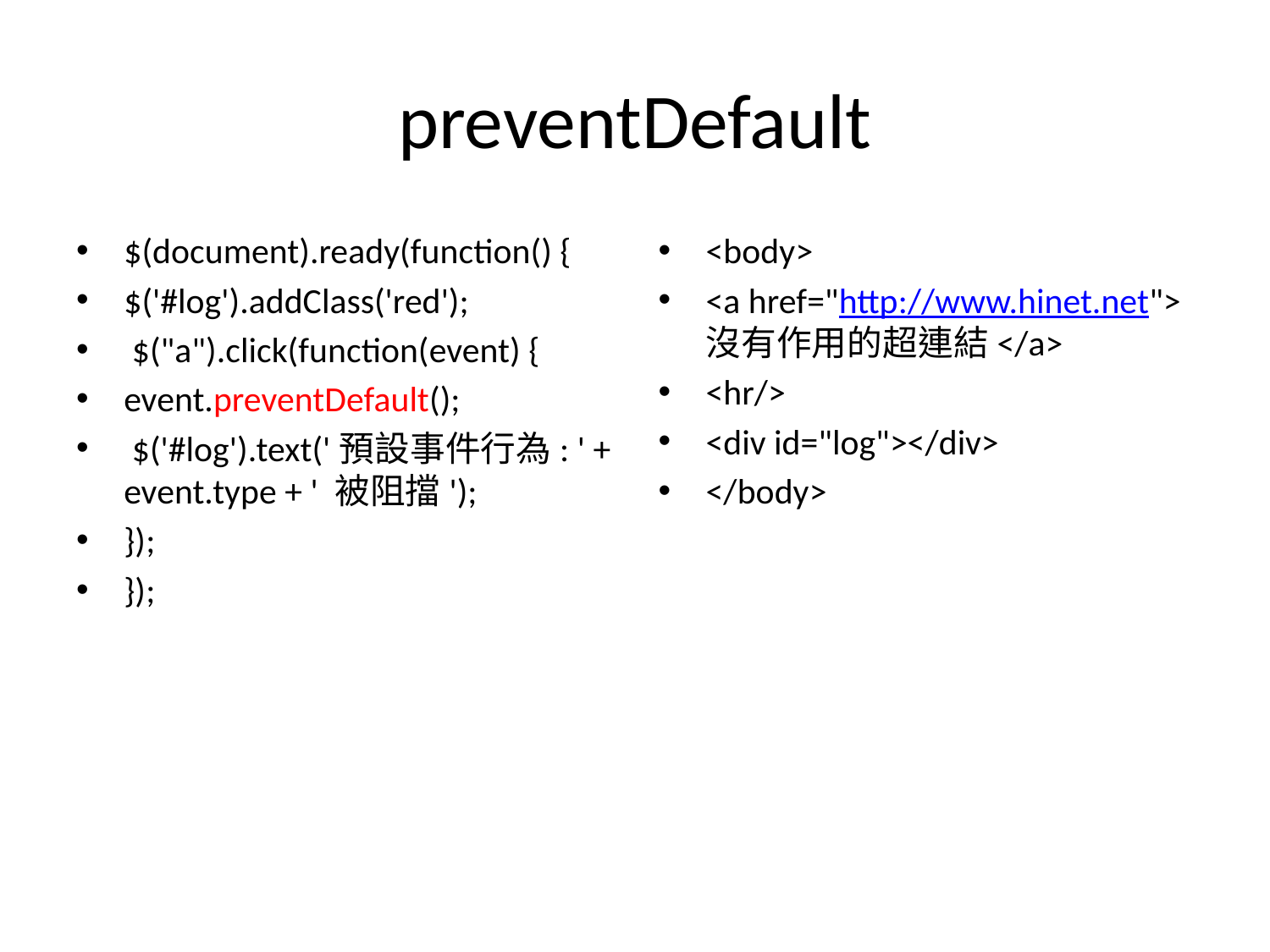

# preventDefault
$(document).ready(function() {
$('#log').addClass('red');
 $("a").click(function(event) {
event.preventDefault();
 $('#log').text('預設事件行為: ' + event.type + ' 被阻擋');
});
});
<body>
<a href="http://www.hinet.net">沒有作用的超連結</a>
<hr/>
<div id="log"></div>
</body>